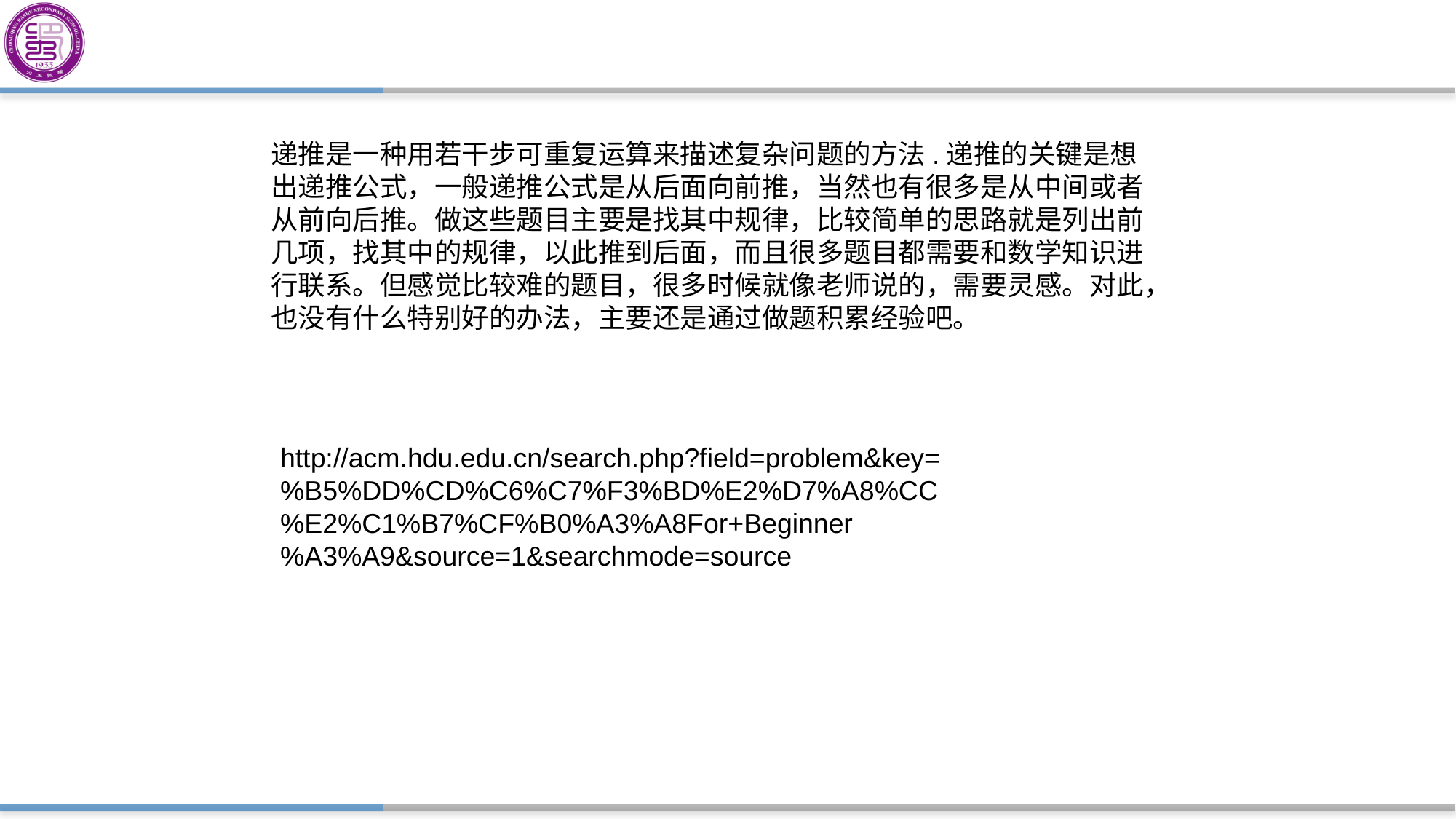

递推是一种用若干步可重复运算来描述复杂问题的方法.递推的关键是想出递推公式，一般递推公式是从后面向前推，当然也有很多是从中间或者从前向后推。做这些题目主要是找其中规律，比较简单的思路就是列出前几项，找其中的规律，以此推到后面，而且很多题目都需要和数学知识进行联系。但感觉比较难的题目，很多时候就像老师说的，需要灵感。对此，也没有什么特别好的办法，主要还是通过做题积累经验吧。
http://acm.hdu.edu.cn/search.php?field=problem&key=%B5%DD%CD%C6%C7%F3%BD%E2%D7%A8%CC%E2%C1%B7%CF%B0%A3%A8For+Beginner%A3%A9&source=1&searchmode=source